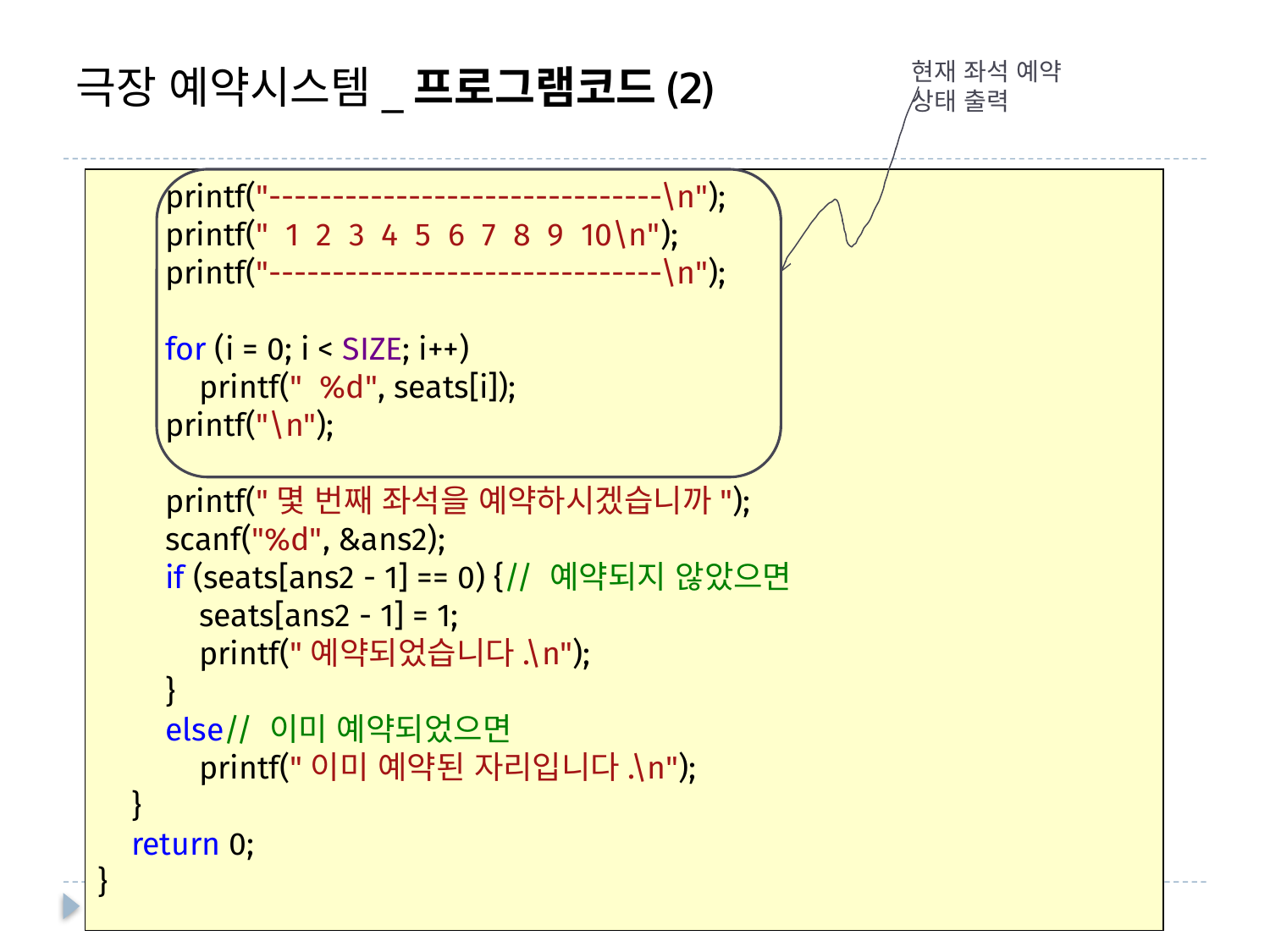

# 극장 예약시스템_프로그램코드(2)
현재 좌석 예약 상태 출력

        printf("-------------------------------\n");
        printf("  1  2  3  4  5  6  7  8  9  10\n");
        printf("-------------------------------\n");

        for (i = 0; i < SIZE; i++)
            printf("  %d", seats[i]);
        printf("\n");

        printf("몇 번째 좌석을 예약하시겠습니까");
        scanf("%d", &ans2);
        if (seats[ans2 - 1] == 0) {// 예약되지 않았으면
            seats[ans2 - 1] = 1;
            printf("예약되었습니다.\n");
        }
        else// 이미 예약되었으면
            printf("이미 예약된 자리입니다.\n");
    }
    return 0;
}